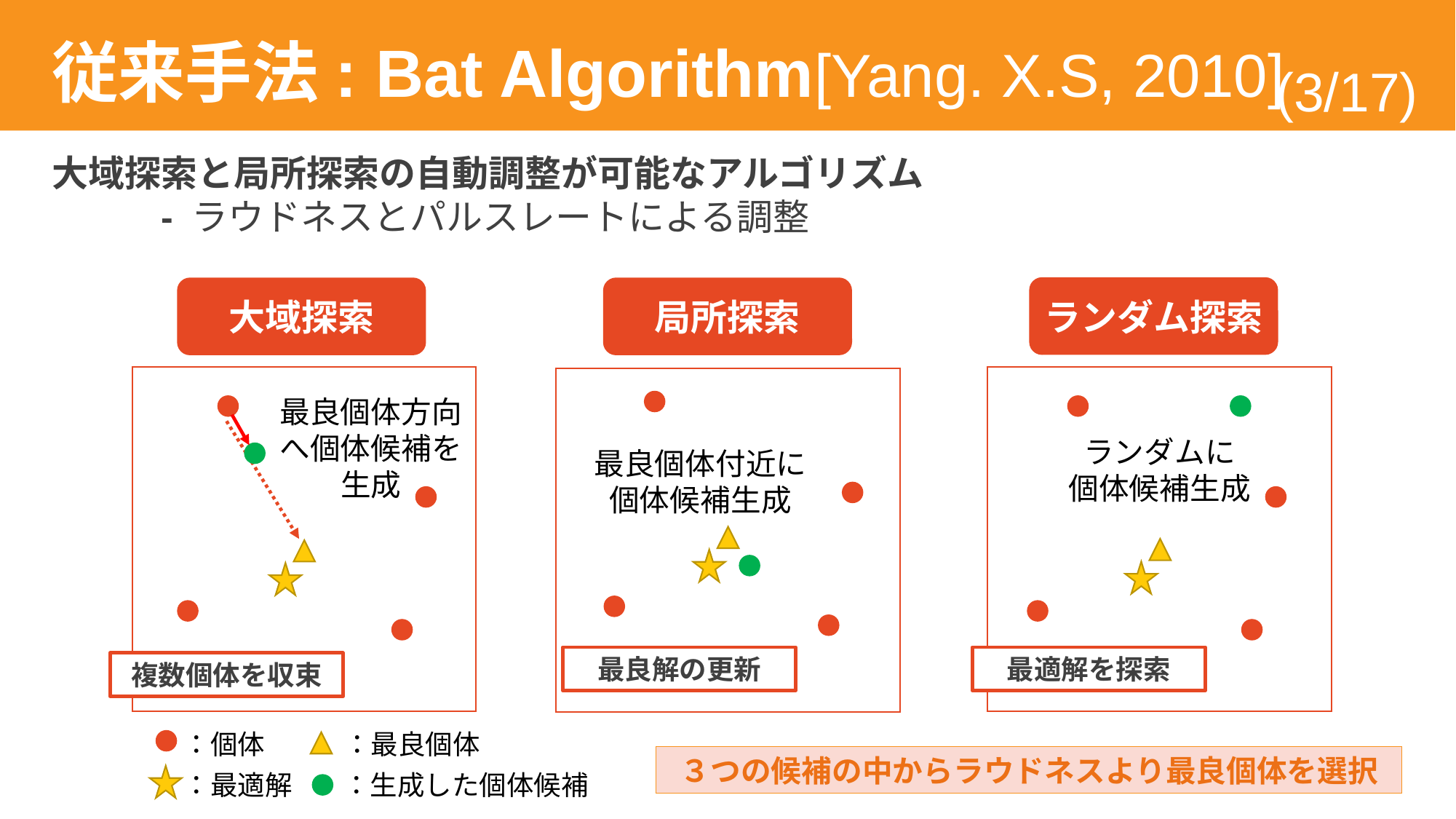

# 従来手法: Bat Algorithm[Yang. X.S, 2010]
(3/17)
大域探索と局所探索の自動調整が可能なアルゴリズム
	- ラウドネスとパルスレートによる調整
ランダム探索
大域探索
局所探索

最良個体方向へ個体候補を生成

ランダムに
個体候補生成
最良個体付近に個体候補生成

最良解の更新
最適解を探索
複数個体を収束
：個体
：最良個体

３つの候補の中からラウドネスより最良個体を選択
：最適解
：生成した個体候補